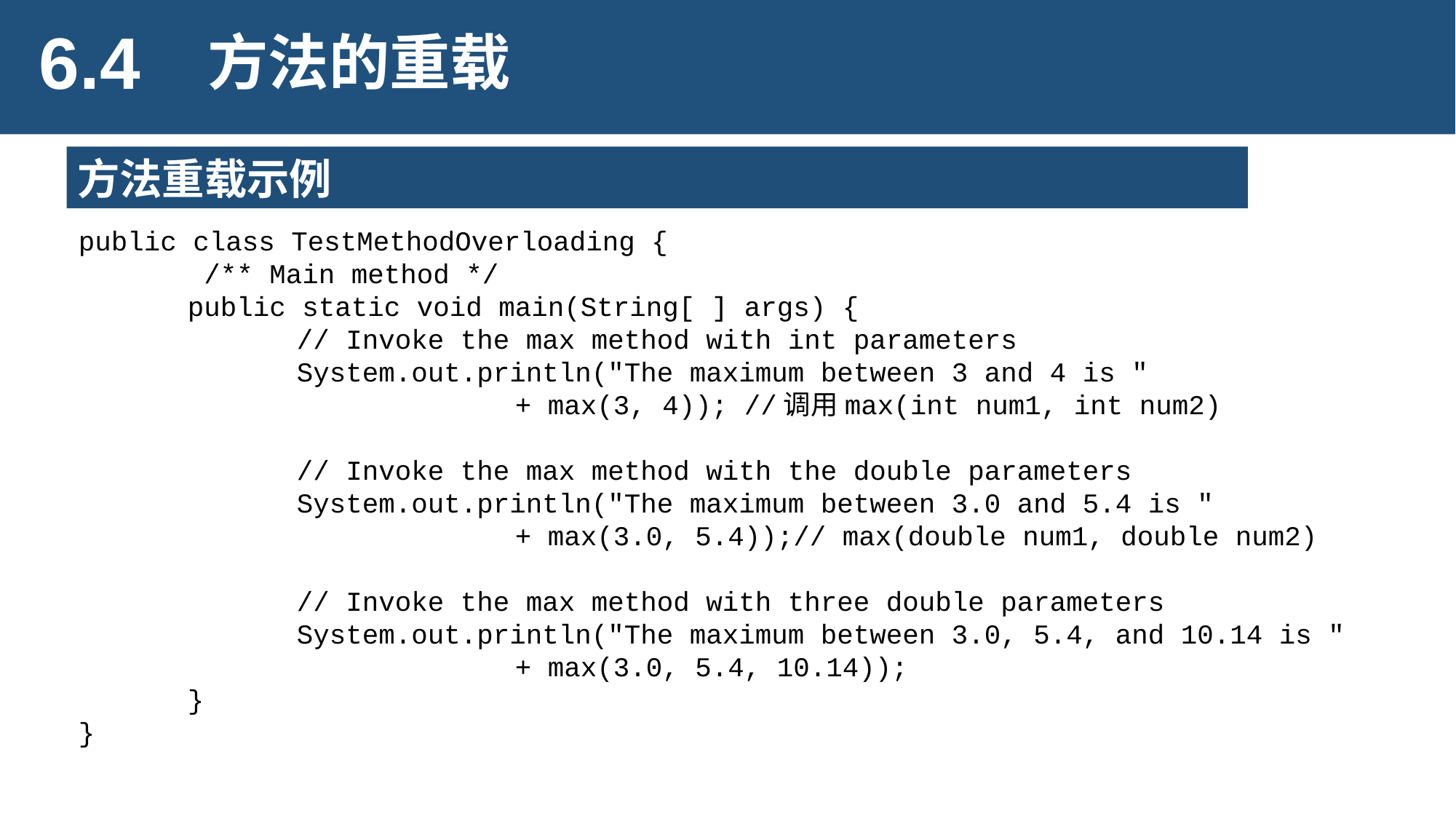

6.4
方法的重载

方法重载示例
public class TestMethodOverloading {
	 /** Main method */
	public static void main(String[ ] args) {
		// Invoke the max method with int parameters
		System.out.println("The maximum between 3 and 4 is "
				+ max(3, 4)); //调用max(int num1, int num2)

		// Invoke the max method with the double parameters
		System.out.println("The maximum between 3.0 and 5.4 is "
				+ max(3.0, 5.4));// max(double num1, double num2)

		// Invoke the max method with three double parameters
		System.out.println("The maximum between 3.0, 5.4, and 10.14 is "
				+ max(3.0, 5.4, 10.14));
	}
}